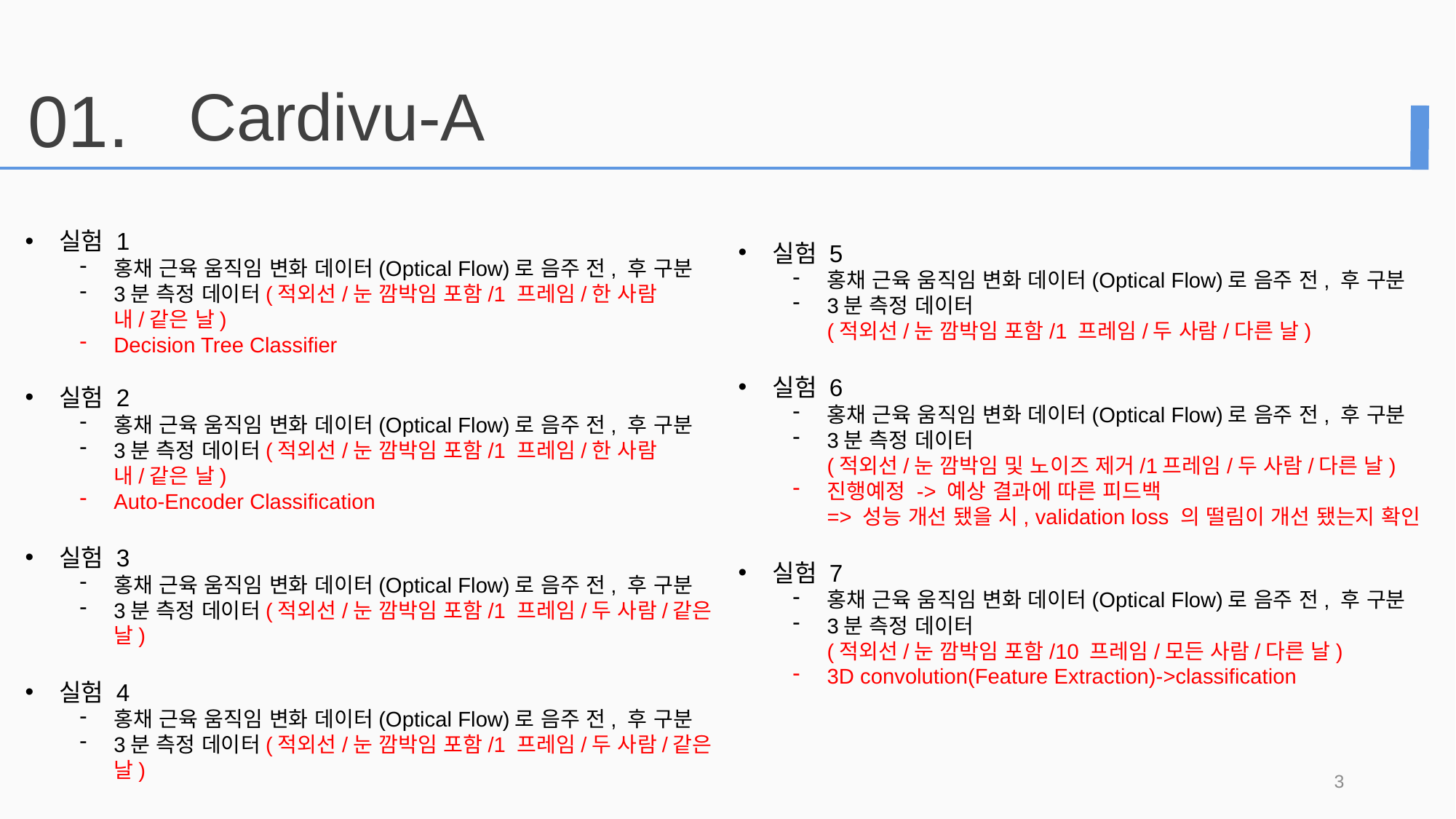

01.
Cardivu-A
실험 1
홍채 근육 움직임 변화 데이터(Optical Flow)로 음주 전, 후 구분
3분 측정 데이터(적외선/눈 깜박임 포함/1 프레임/한 사람 내/같은 날)
Decision Tree Classifier

실험 2
홍채 근육 움직임 변화 데이터(Optical Flow)로 음주 전, 후 구분
3분 측정 데이터(적외선/눈 깜박임 포함/1 프레임/한 사람 내/같은 날)
Auto-Encoder Classification

실험 3
홍채 근육 움직임 변화 데이터(Optical Flow)로 음주 전, 후 구분
3분 측정 데이터(적외선/눈 깜박임 포함/1 프레임/두 사람/같은 날)

실험 4
홍채 근육 움직임 변화 데이터(Optical Flow)로 음주 전, 후 구분
3분 측정 데이터(적외선/눈 깜박임 포함/1 프레임/두 사람/같은 날)
실험 5
홍채 근육 움직임 변화 데이터(Optical Flow)로 음주 전, 후 구분
3분 측정 데이터
(적외선/눈 깜박임 포함/1 프레임/두 사람/다른 날)

실험 6
홍채 근육 움직임 변화 데이터(Optical Flow)로 음주 전, 후 구분
3분 측정 데이터
(적외선/눈 깜박임 및 노이즈 제거/1프레임/두 사람/다른 날)
진행예정 -> 예상 결과에 따른 피드백
=> 성능 개선 됐을 시, validation loss 의 떨림이 개선 됐는지 확인

실험 7
홍채 근육 움직임 변화 데이터(Optical Flow)로 음주 전, 후 구분
3분 측정 데이터
(적외선/눈 깜박임 포함/10 프레임/모든 사람/다른 날)
3D convolution(Feature Extraction)->classification
3